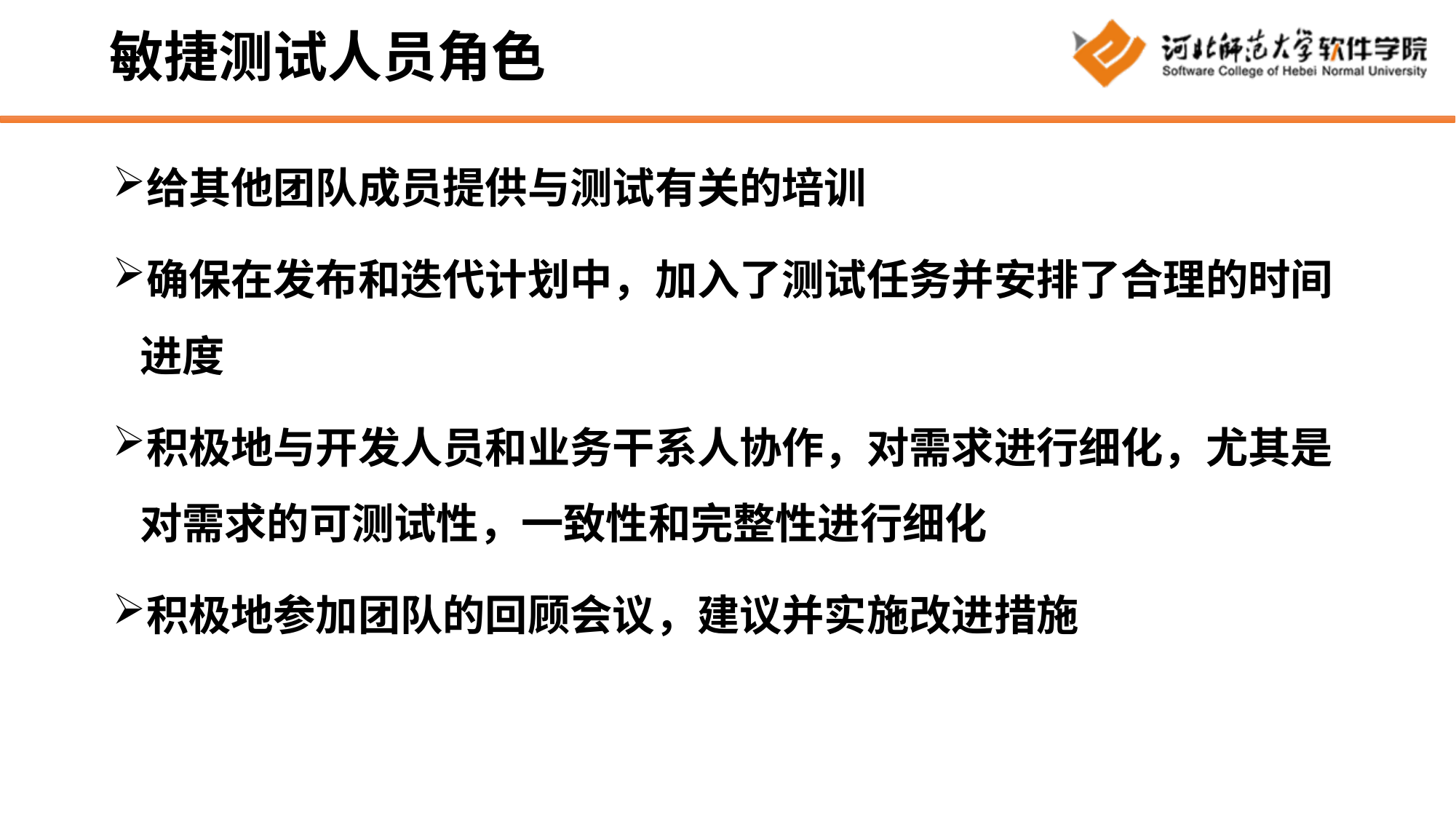

# 敏捷测试人员角色
给其他团队成员提供与测试有关的培训
确保在发布和迭代计划中，加入了测试任务并安排了合理的时间进度
积极地与开发人员和业务干系人协作，对需求进行细化，尤其是对需求的可测试性，一致性和完整性进行细化
积极地参加团队的回顾会议，建议并实施改进措施